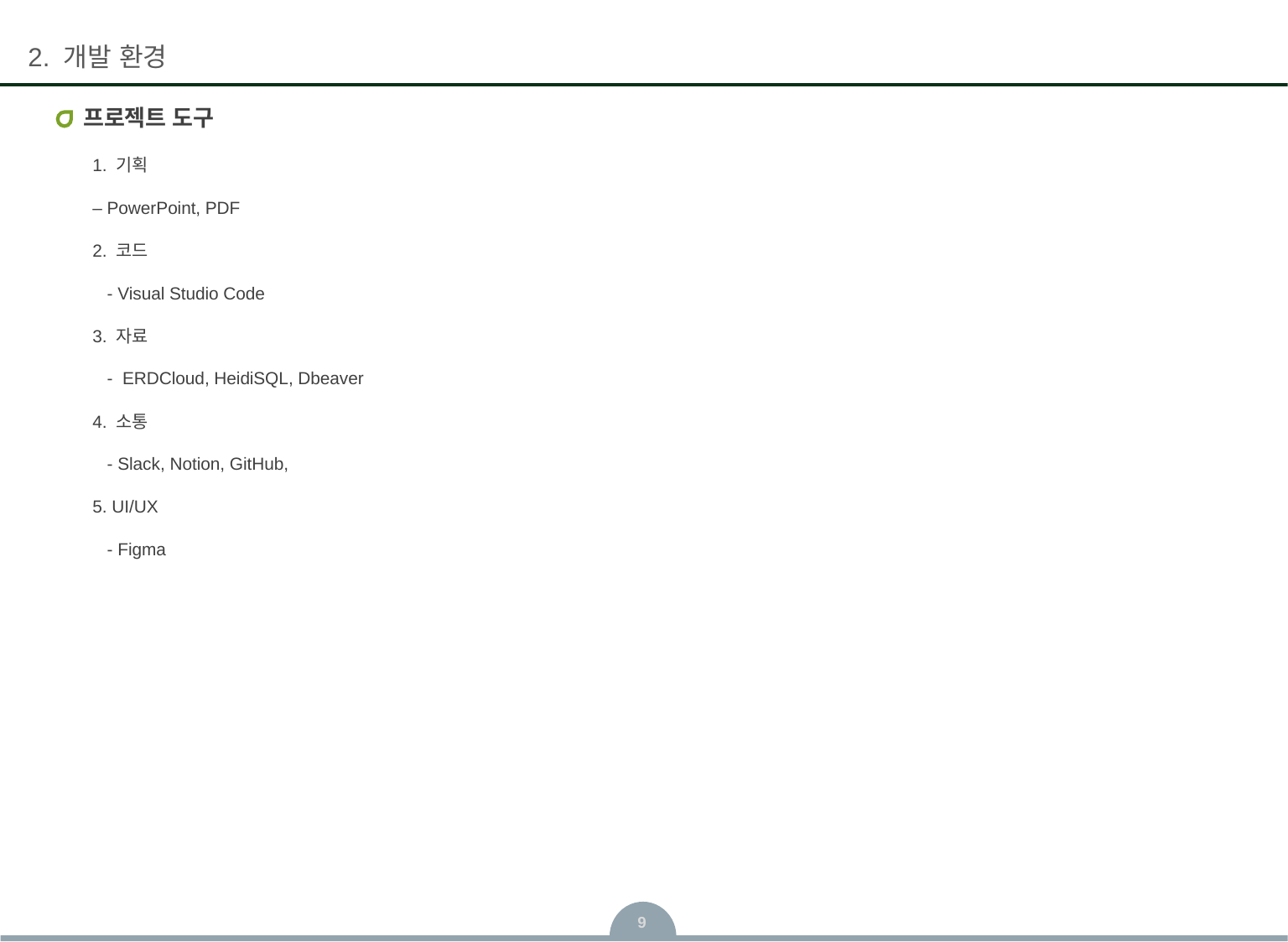

# 프로젝트 도구
1. 기획

– PowerPoint, PDF

2. 코드

   - Visual Studio Code

3. 자료

   -  ERDCloud, HeidiSQL, Dbeaver

4. 소통

   - Slack, Notion, GitHub,

5. UI/UX

   - Figma